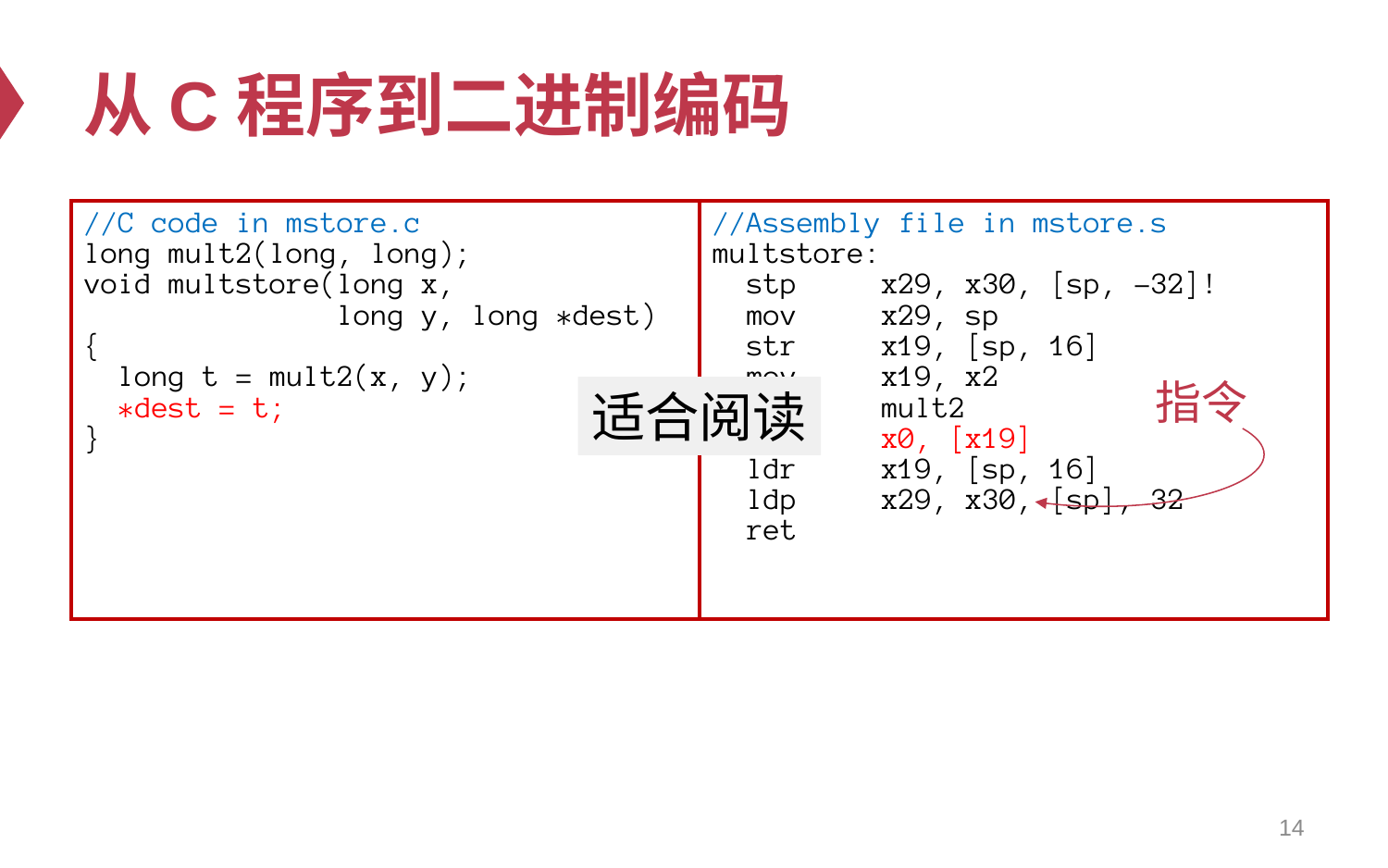

# 从C程序到二进制编码
| //C code in mstore.c long mult2(long, long); void multstore(long x, long y, long \*dest) { long t = mult2(x, y); \*dest = t; } | //Assembly file in mstore.s multstore: stp x29, x30, [sp, -32]! mov x29, sp str x19, [sp, 16] mov x19, x2 bl mult2 str x0, [x19] ldr x19, [sp, 16] ldp x29, x30, [sp], 32 ret |
| --- | --- |
指令
适合阅读

14